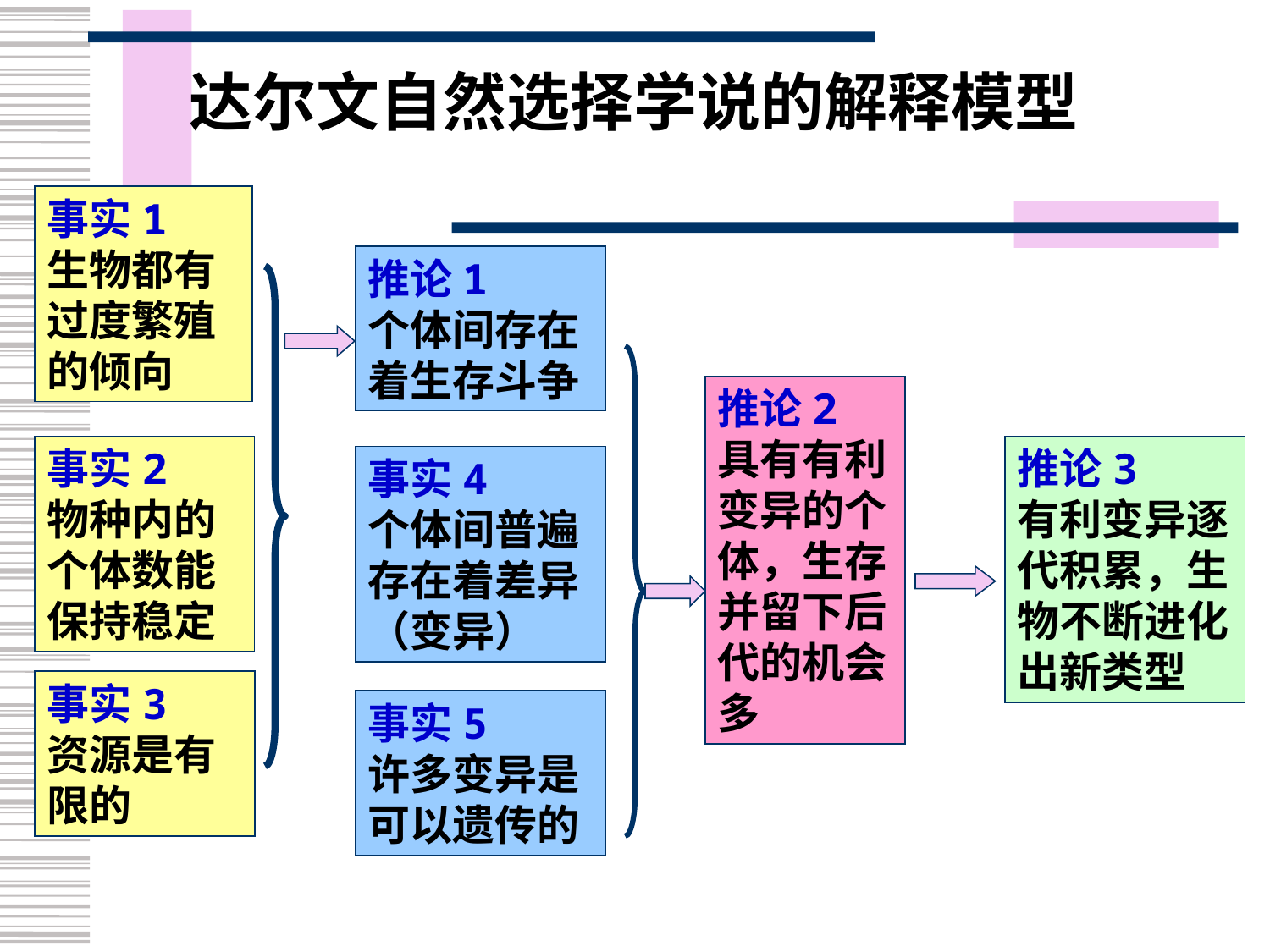

达尔文自然选择学说的解释模型
事实1   生物都有过度繁殖的倾向
推论1
个体间存在着生存斗争

推论2
具有有利变异的个体，生存并留下后代的机会多
事实2   物种内的个体数能保持稳定
推论3
有利变异逐代积累，生物不断进化出新类型
事实4
个体间普遍存在着差异（变异）

事实3
资源是有限的
事实5
许多变异是可以遗传的